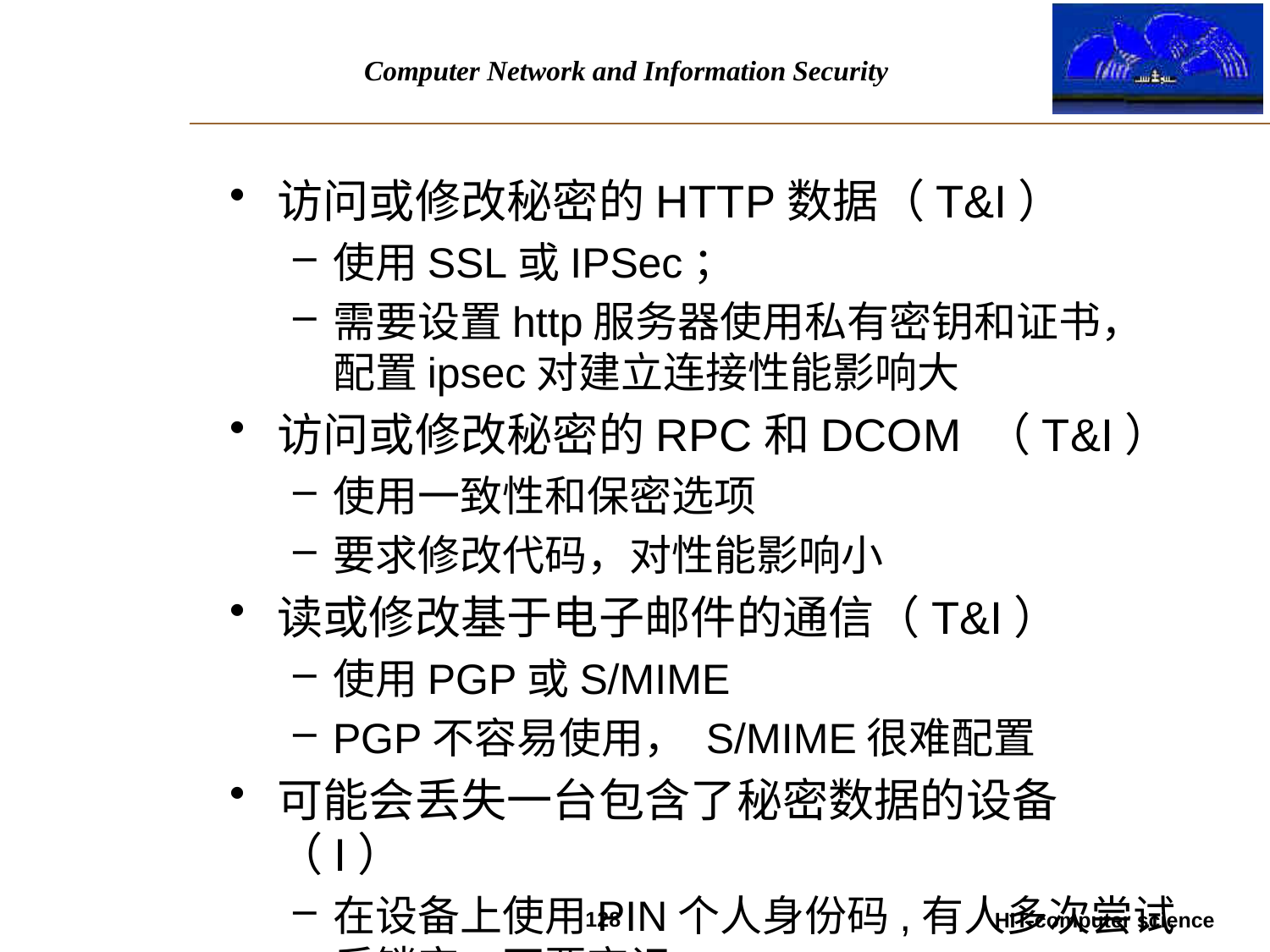

访问或修改秘密的HTTP数据（T&I）
使用SSL或IPSec；
需要设置http服务器使用私有密钥和证书，配置ipsec对建立连接性能影响大
访问或修改秘密的RPC和DCOM （T&I）
使用一致性和保密选项
要求修改代码，对性能影响小
读或修改基于电子邮件的通信（T&I）
使用PGP或S/MIME
PGP不容易使用， S/MIME很难配置
可能会丢失一台包含了秘密数据的设备（I）
在设备上使用PIN个人身份码,有人多次尝试后锁定。不要忘记PIN。

128
HIT-computer science